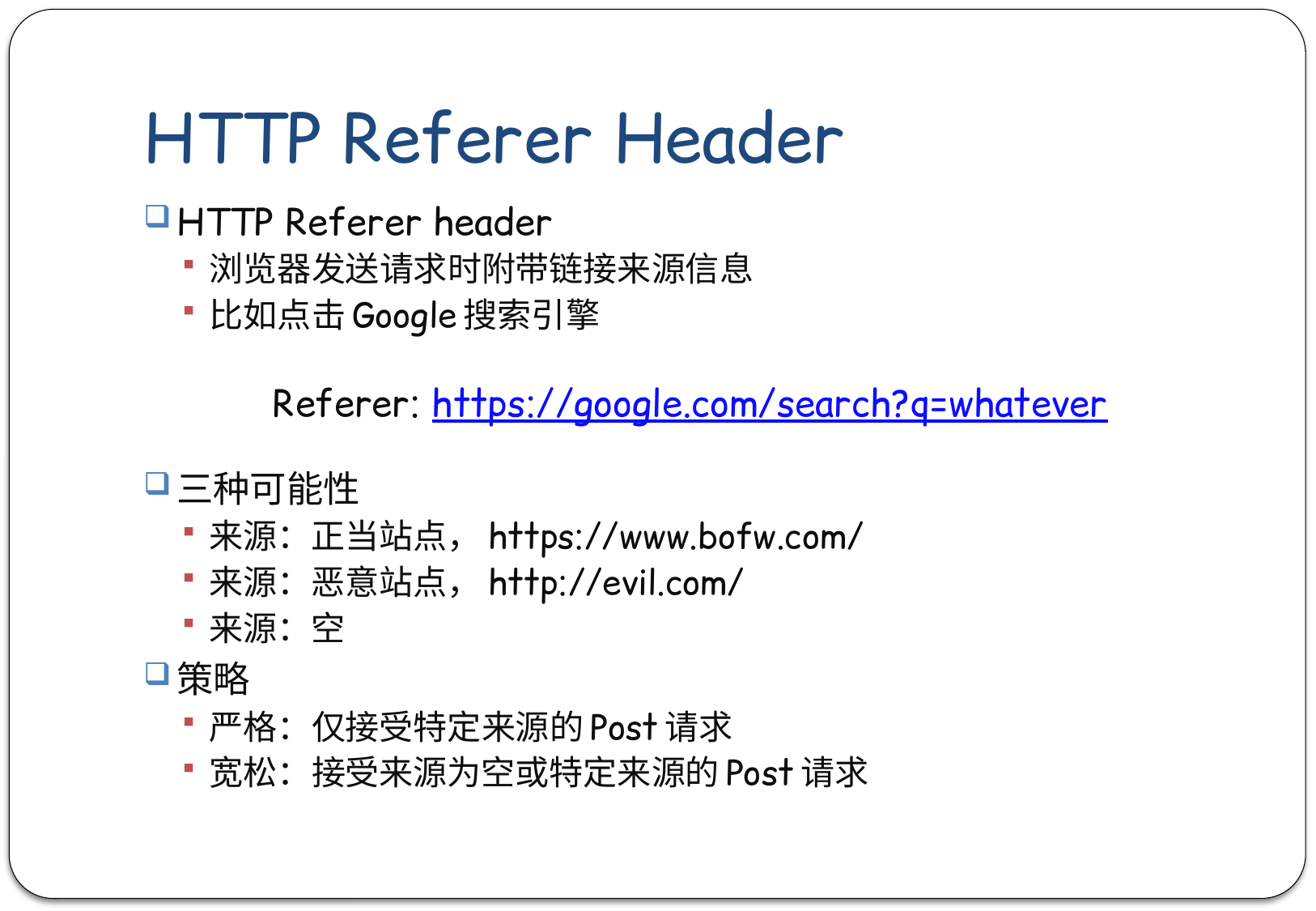

# HTTP Referer Header
HTTP Referer header
浏览器发送请求时附带链接来源信息
比如点击Google搜索引擎

Referer: https://google.com/search?q=whatever

三种可能性
来源：正当站点，https://www.bofw.com/
来源：恶意站点，http://evil.com/
来源：空
策略
严格：仅接受特定来源的Post请求
宽松：接受来源为空或特定来源的Post请求